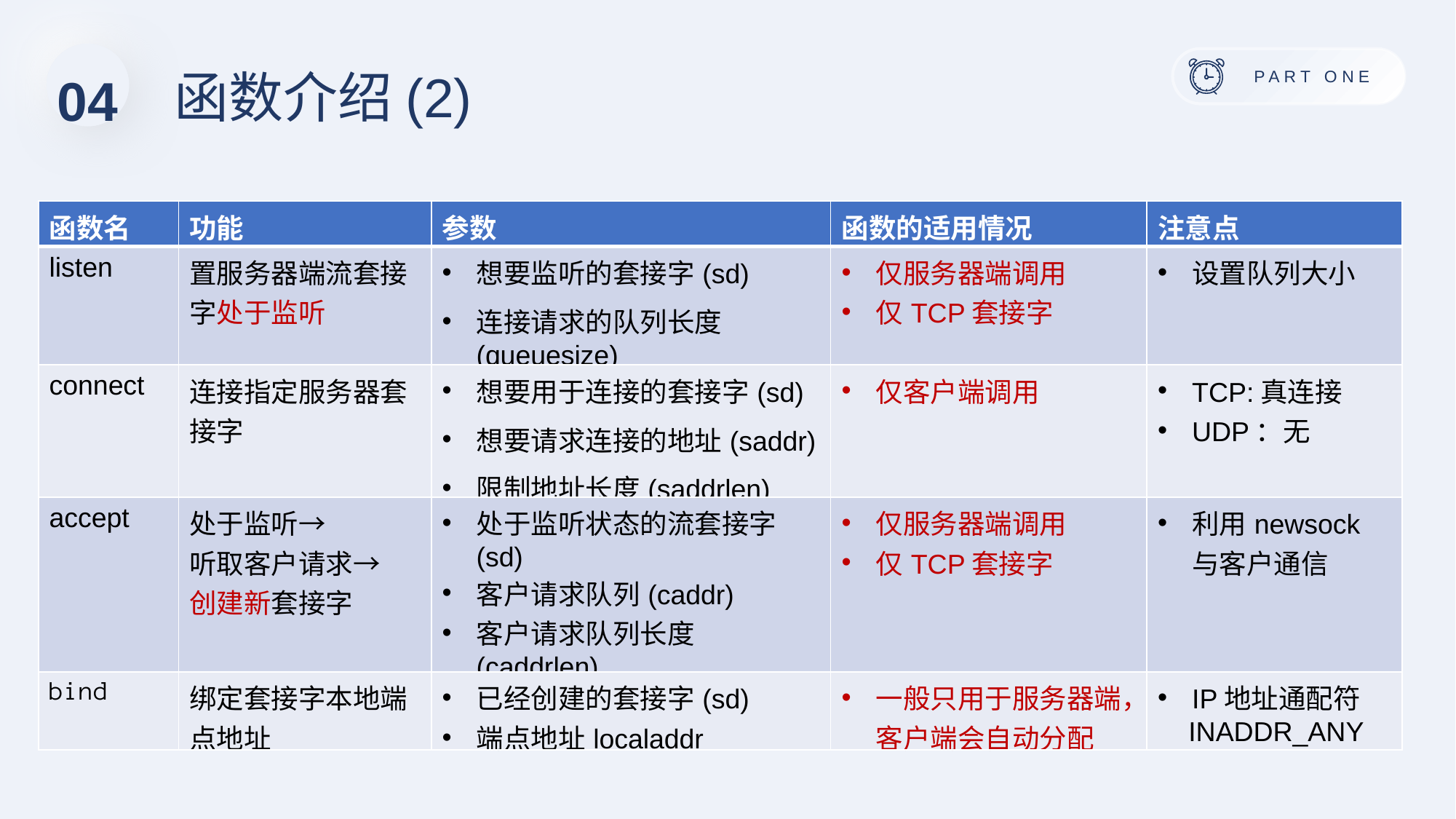

04
函数介绍(2)
| 函数名 | 功能 | 参数 | 函数的适用情况 | 注意点 |
| --- | --- | --- | --- | --- |
| listen | 置服务器端流套接字处于监听 | 想要监听的套接字(sd) 连接请求的队列长度(queuesize) | 仅服务器端调用 仅TCP套接字 | 设置队列大小 |
| connect | 连接指定服务器套接字 | 想要用于连接的套接字(sd) 想要请求连接的地址(saddr) 限制地址长度(saddrlen) | 仅客户端调用 | TCP:真连接 UDP：无 |
| accept | 处于监听→ 听取客户请求→ 创建新套接字 | 处于监听状态的流套接字(sd) 客户请求队列(caddr) 客户请求队列长度(caddrlen) | 仅服务器端调用 仅TCP套接字 | 利用newsock与客户通信 |
| bind | 绑定套接字本地端点地址 | 已经创建的套接字(sd) 端点地址localaddr | 一般只用于服务器端，客户端会自动分配 | IP地址通配符 INADDR\_ANY |